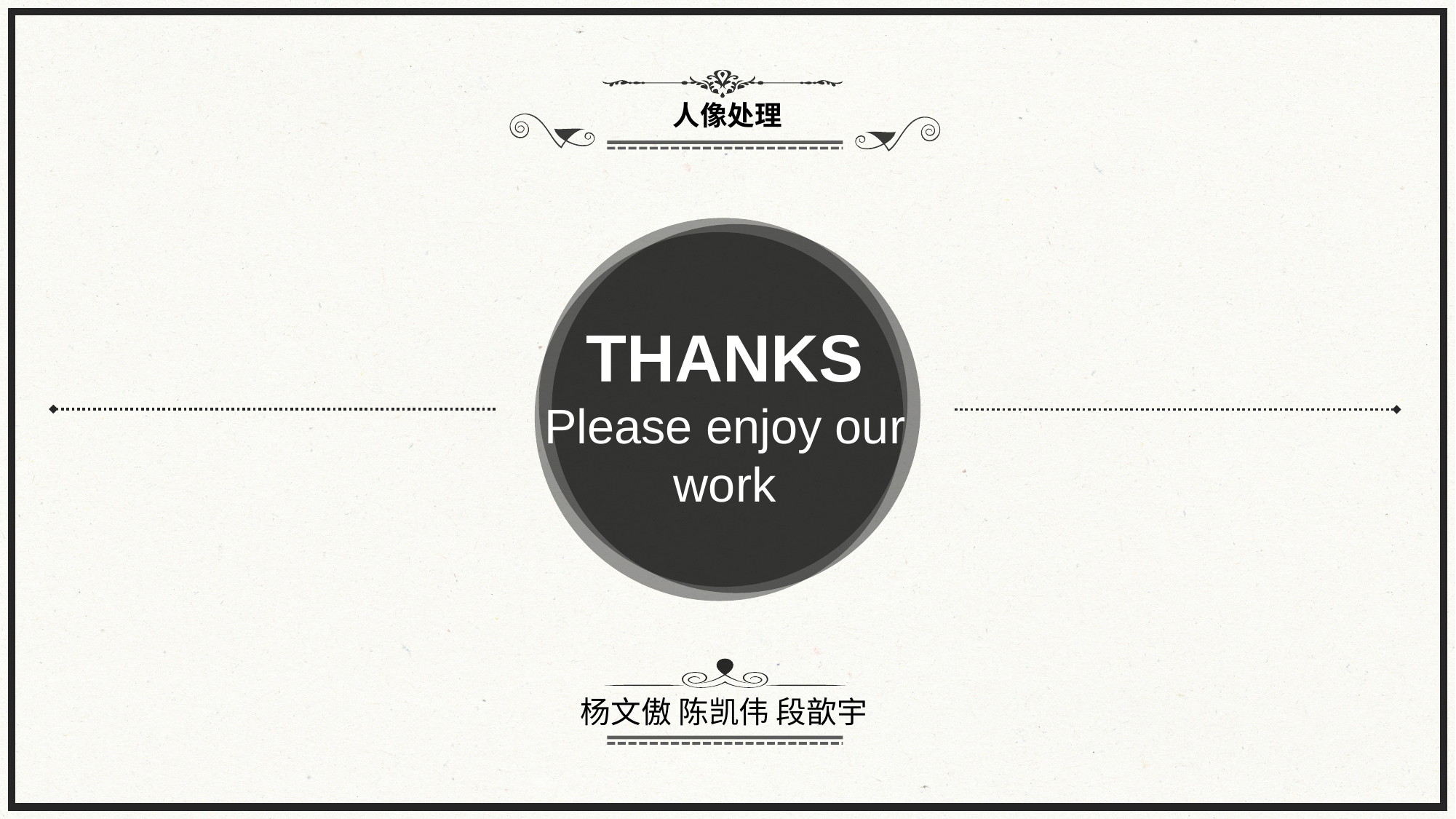

人像处理

THANKS
Please enjoy our
work

杨文傲 陈凯伟 段歆宇